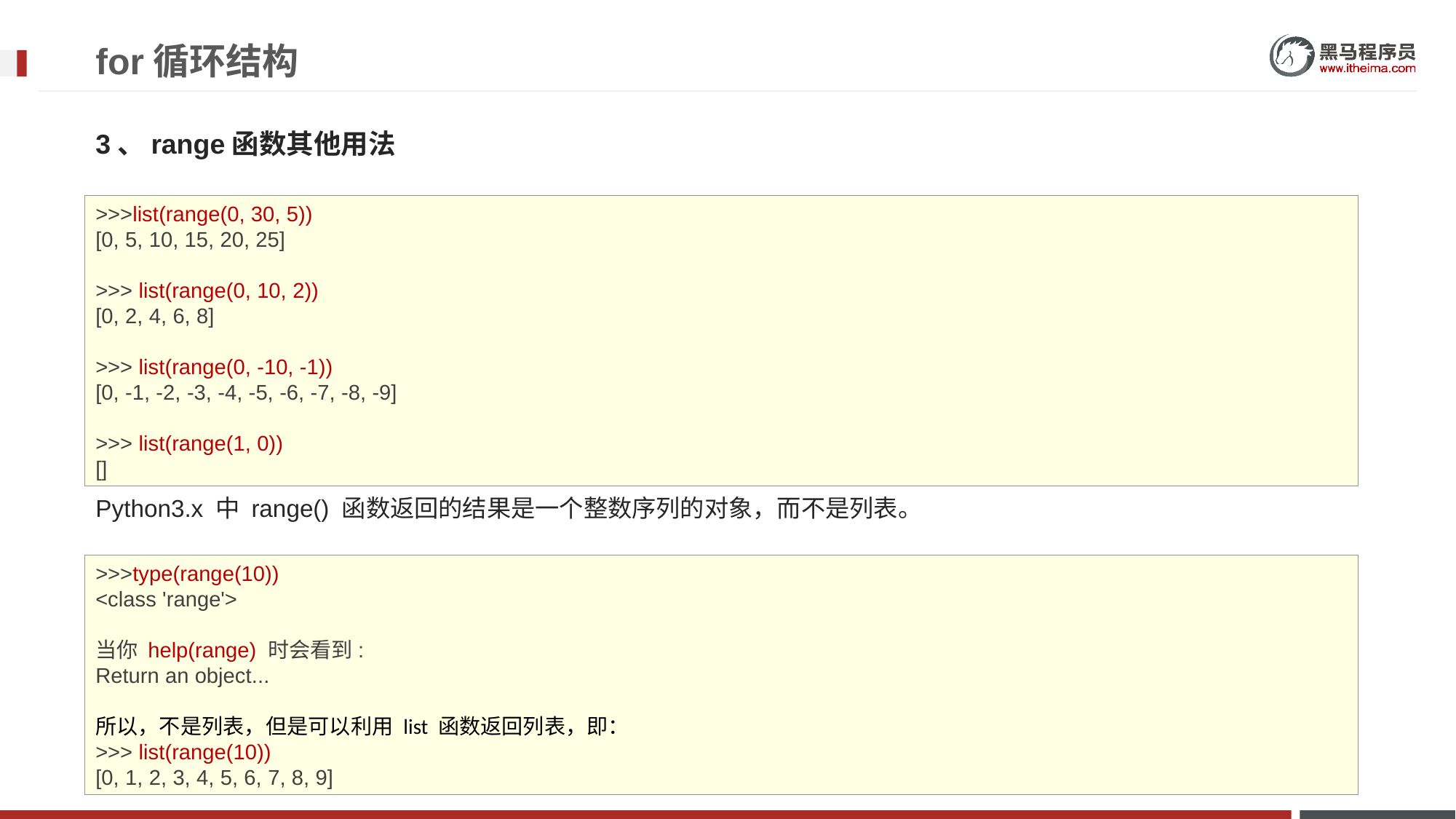

# for循环结构
3、range函数其他用法
>>>list(range(0, 30, 5))
[0, 5, 10, 15, 20, 25]

>>> list(range(0, 10, 2))
[0, 2, 4, 6, 8]

>>> list(range(0, -10, -1))
[0, -1, -2, -3, -4, -5, -6, -7, -8, -9]

>>> list(range(1, 0))
[]

Python3.x 中 range() 函数返回的结果是一个整数序列的对象，而不是列表。

>>>type(range(10))
<class 'range'>

当你 help(range) 时会看到:
Return an object...

所以，不是列表，但是可以利用 list 函数返回列表，即：
>>> list(range(10))
[0, 1, 2, 3, 4, 5, 6, 7, 8, 9]